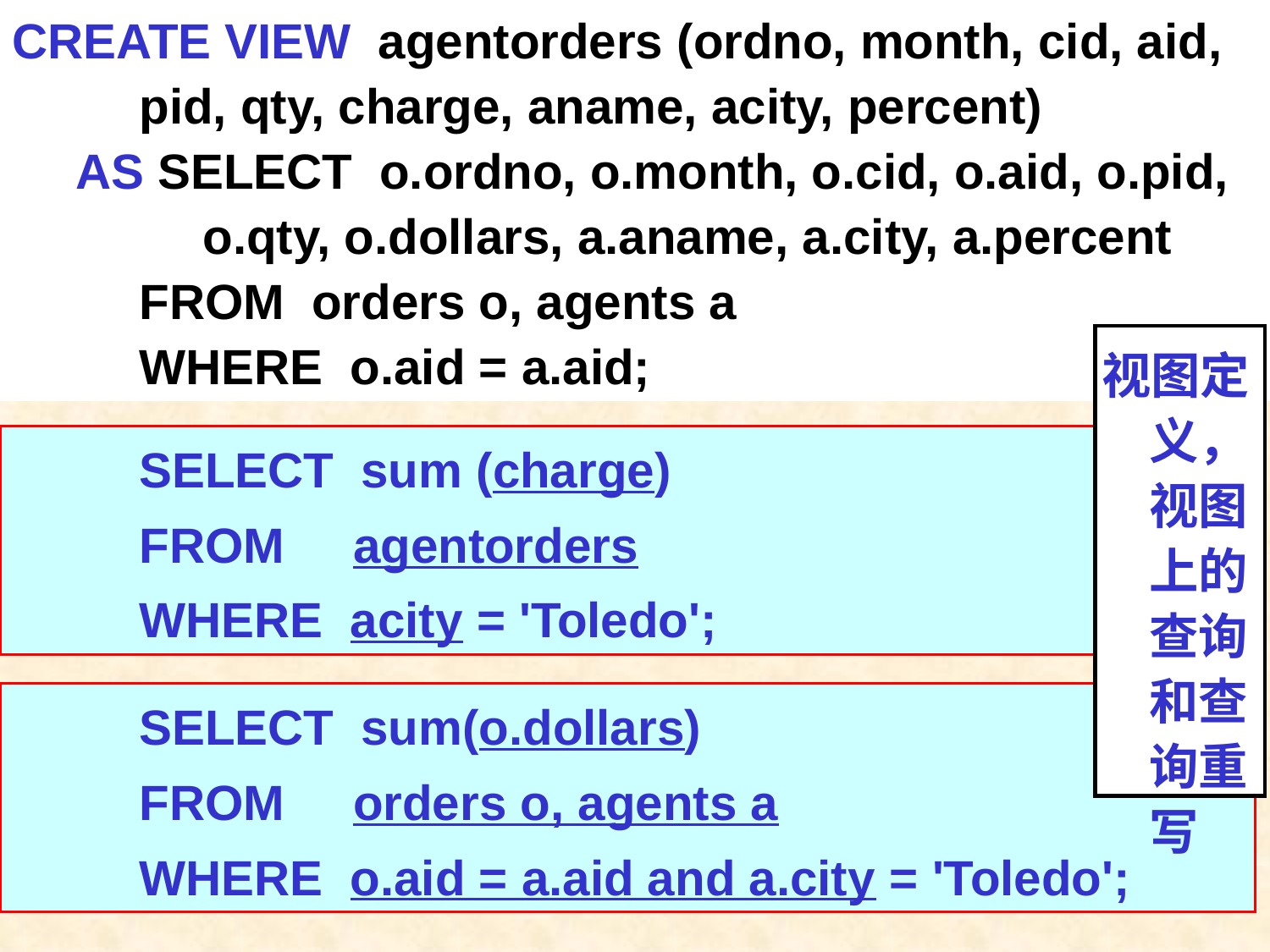

CREATE VIEW  agentorders (ordno, month, cid, aid,
pid, qty, charge, aname, acity, percent)
AS SELECT  o.ordno, o.month, o.cid, o.aid, o.pid,
o.qty, o.dollars, a.aname, a.city, a.percent
FROM  orders o, agents a
WHERE  o.aid = a.aid;
视图定义，视图上的查询和查询重写
SELECT  sum (charge)
FROM     agentorders
WHERE  acity = 'Toledo';
SELECT  sum(o.dollars)
FROM     orders o, agents a
WHERE  o.aid = a.aid and a.city = 'Toledo';